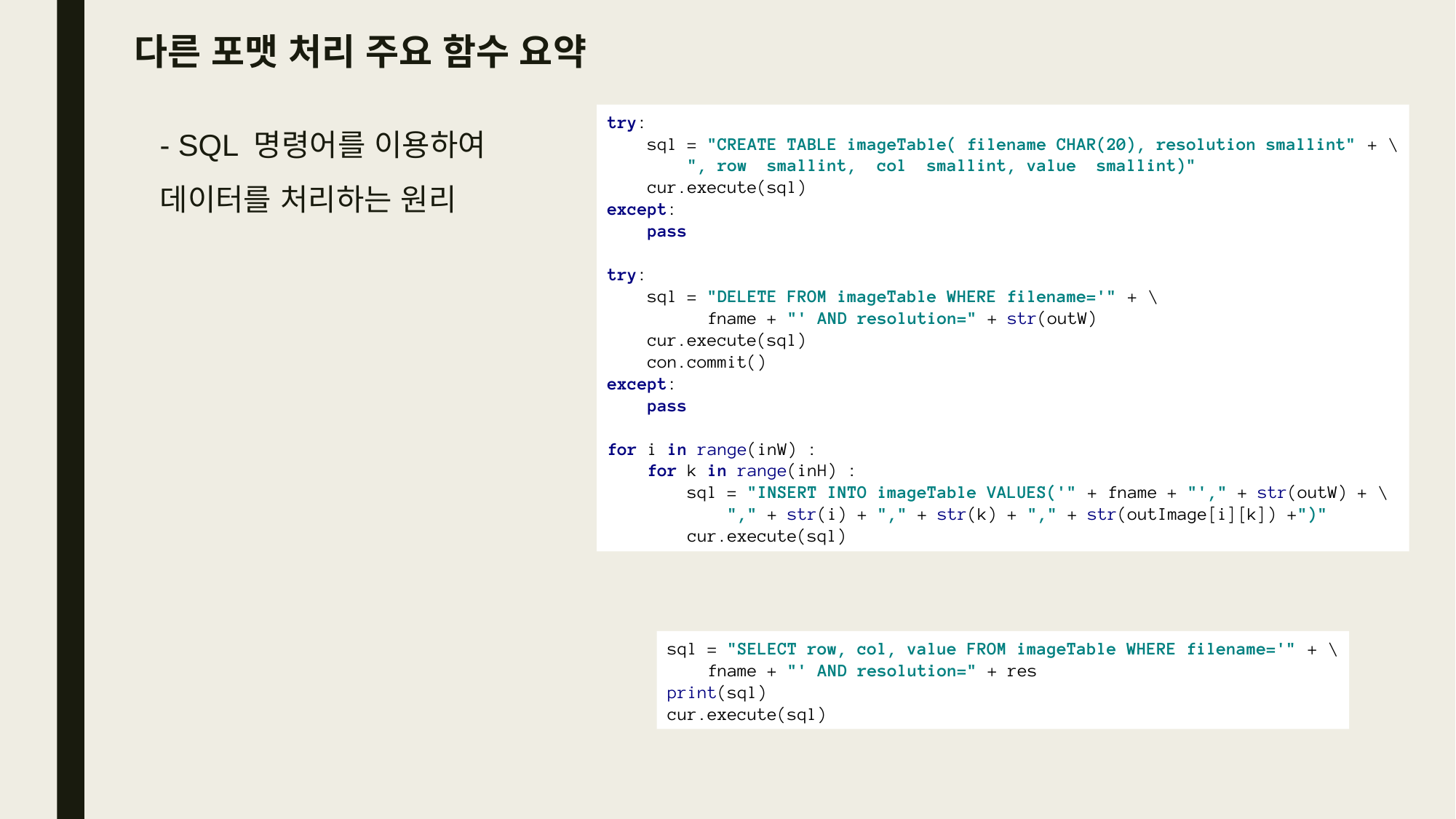

# 다른 포맷 처리 주요 함수 요약

- SQL 명령어를 이용하여 데이터를 처리하는 원리
try:
    sql = "CREATE TABLE imageTable( filename CHAR(20), resolution smallint" + \
        ", row  smallint,  col  smallint, value  smallint)"
    cur.execute(sql)
except:
    pass
try:
    sql = "DELETE FROM imageTable WHERE filename='" + \
          fname + "' AND resolution=" + str(outW)
    cur.execute(sql)
    con.commit()
except:
    pass
for i in range(inW) :
    for k in range(inH) :
        sql = "INSERT INTO imageTable VALUES('" + fname + "'," + str(outW) + \
            "," + str(i) + "," + str(k) + "," + str(outImage[i][k]) +")"
        cur.execute(sql)
sql = "SELECT row, col, value FROM imageTable WHERE filename='" + \
    fname + "' AND resolution=" + res
print(sql)
cur.execute(sql)